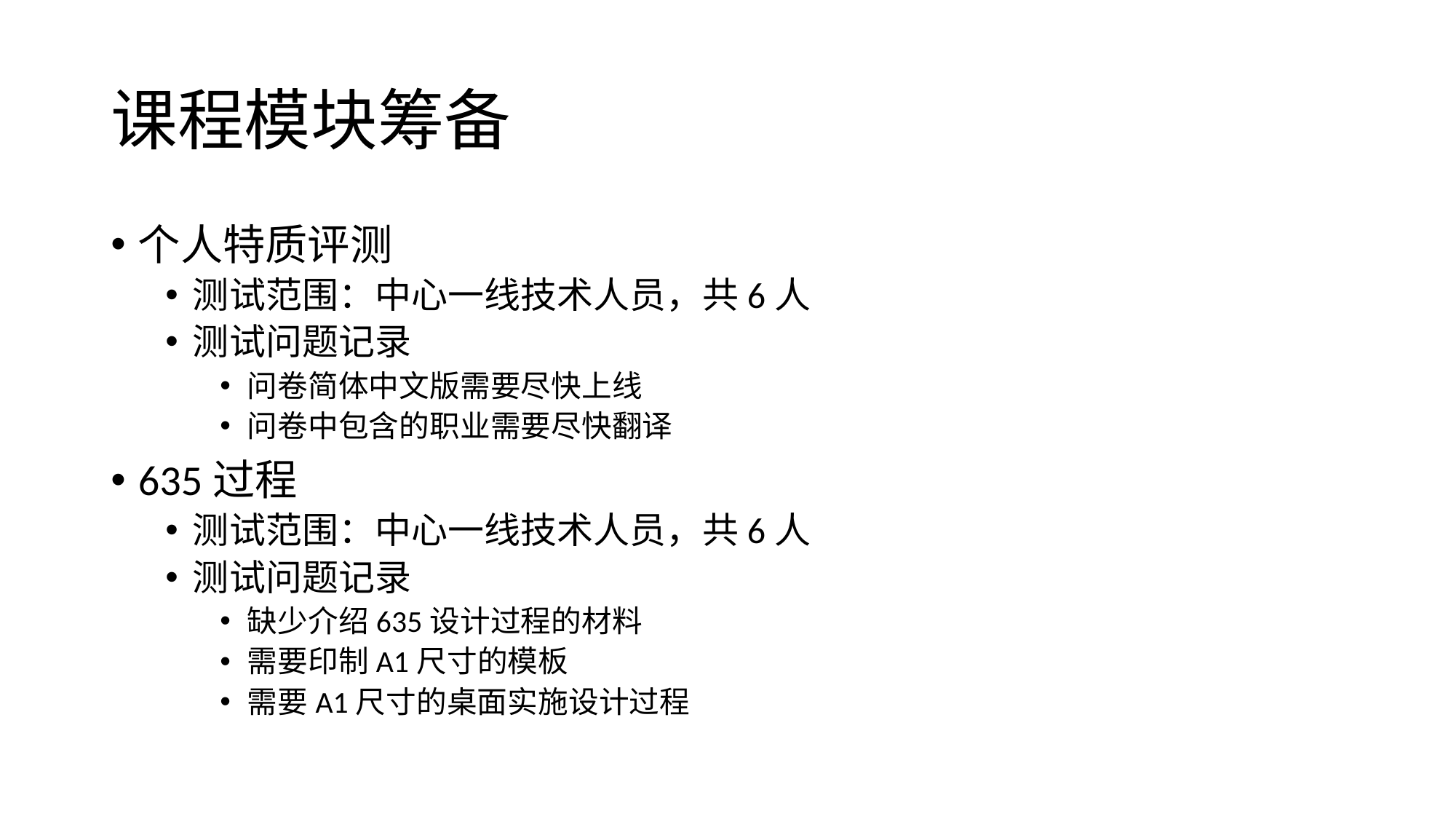

# 课程模块筹备
个人特质评测
测试范围：中心一线技术人员，共6人
测试问题记录
问卷简体中文版需要尽快上线
问卷中包含的职业需要尽快翻译
635过程
测试范围：中心一线技术人员，共6人
测试问题记录
缺少介绍635设计过程的材料
需要印制A1尺寸的模板
需要A1尺寸的桌面实施设计过程